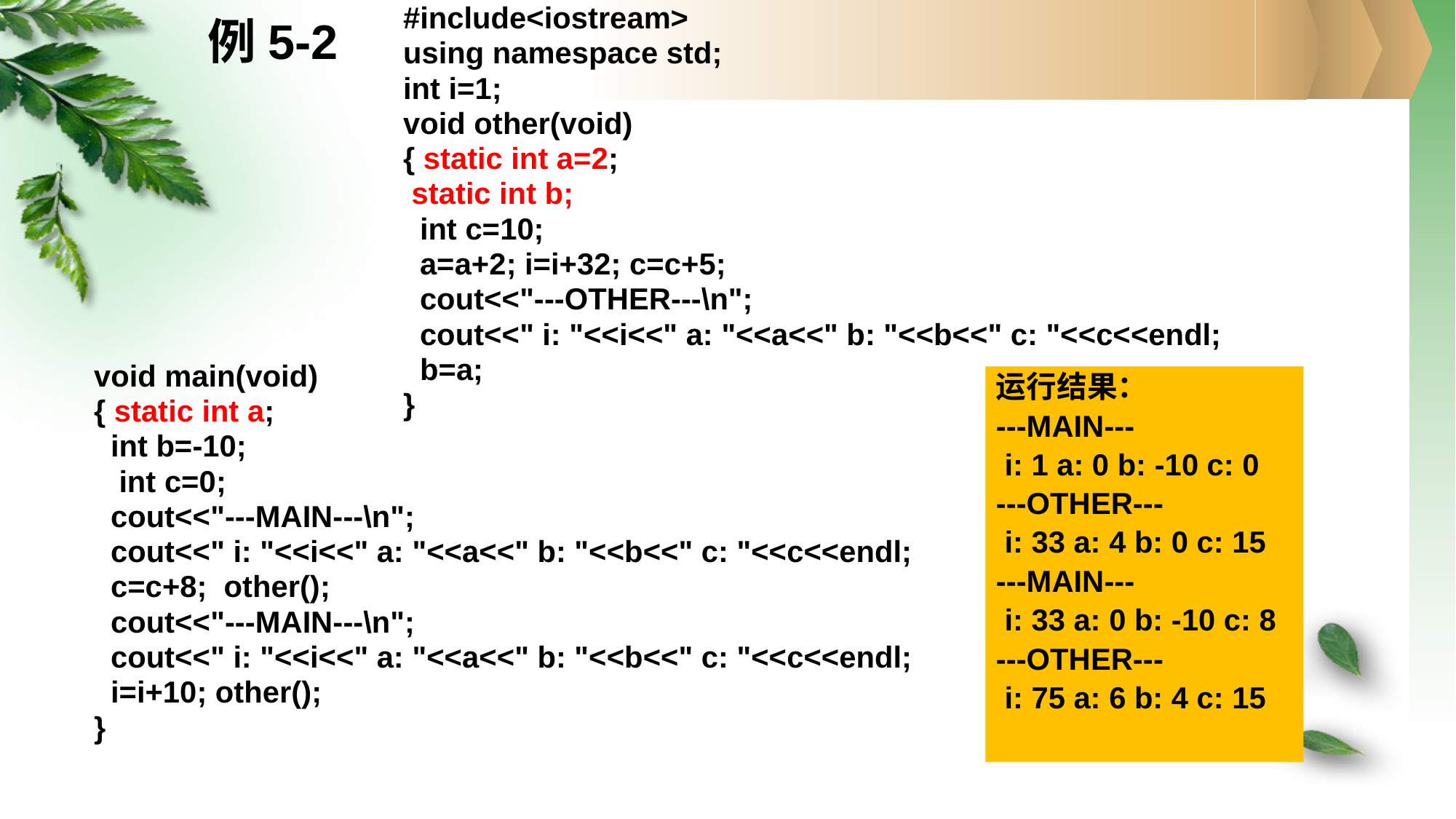

#include<iostream>
using namespace std;
int i=1;
void other(void)
{ static int a=2;
 static int b;
  int c=10;
  a=a+2; i=i+32; c=c+5;
  cout<<"---OTHER---\n";
  cout<<" i: "<<i<<" a: "<<a<<" b: "<<b<<" c: "<<c<<endl;
  b=a;
}
# 例5-2
void main(void)
{ static int a;
  int b=-10;
   int c=0;
  cout<<"---MAIN---\n";
  cout<<" i: "<<i<<" a: "<<a<<" b: "<<b<<" c: "<<c<<endl;
  c=c+8;  other();
  cout<<"---MAIN---\n";
  cout<<" i: "<<i<<" a: "<<a<<" b: "<<b<<" c: "<<c<<endl;
  i=i+10; other();
}
运行结果：
---MAIN---
 i: 1 a: 0 b: -10 c: 0
---OTHER---
 i: 33 a: 4 b: 0 c: 15
---MAIN---
 i: 33 a: 0 b: -10 c: 8
---OTHER---
 i: 75 a: 6 b: 4 c: 15